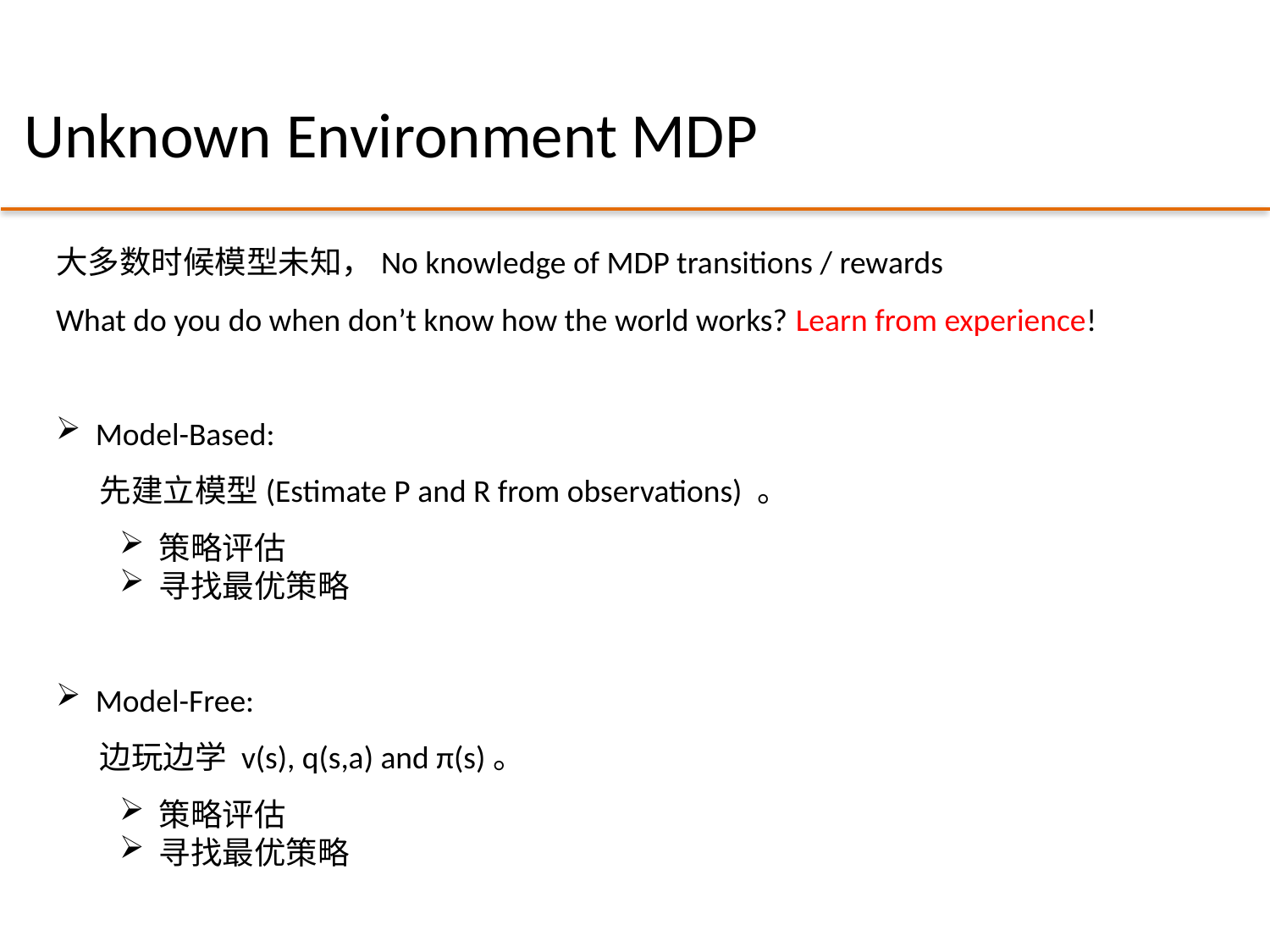

# Unknown Environment MDP
大多数时候模型未知，No knowledge of MDP transitions / rewards
What do you do when don’t know how the world works? Learn from experience!

Model-Based:
     先建立模型(Estimate P and R from observations) 。
策略评估
寻找最优策略

Model-Free:
     边玩边学 v(s), q(s,a) and π(s)。
策略评估
寻找最优策略